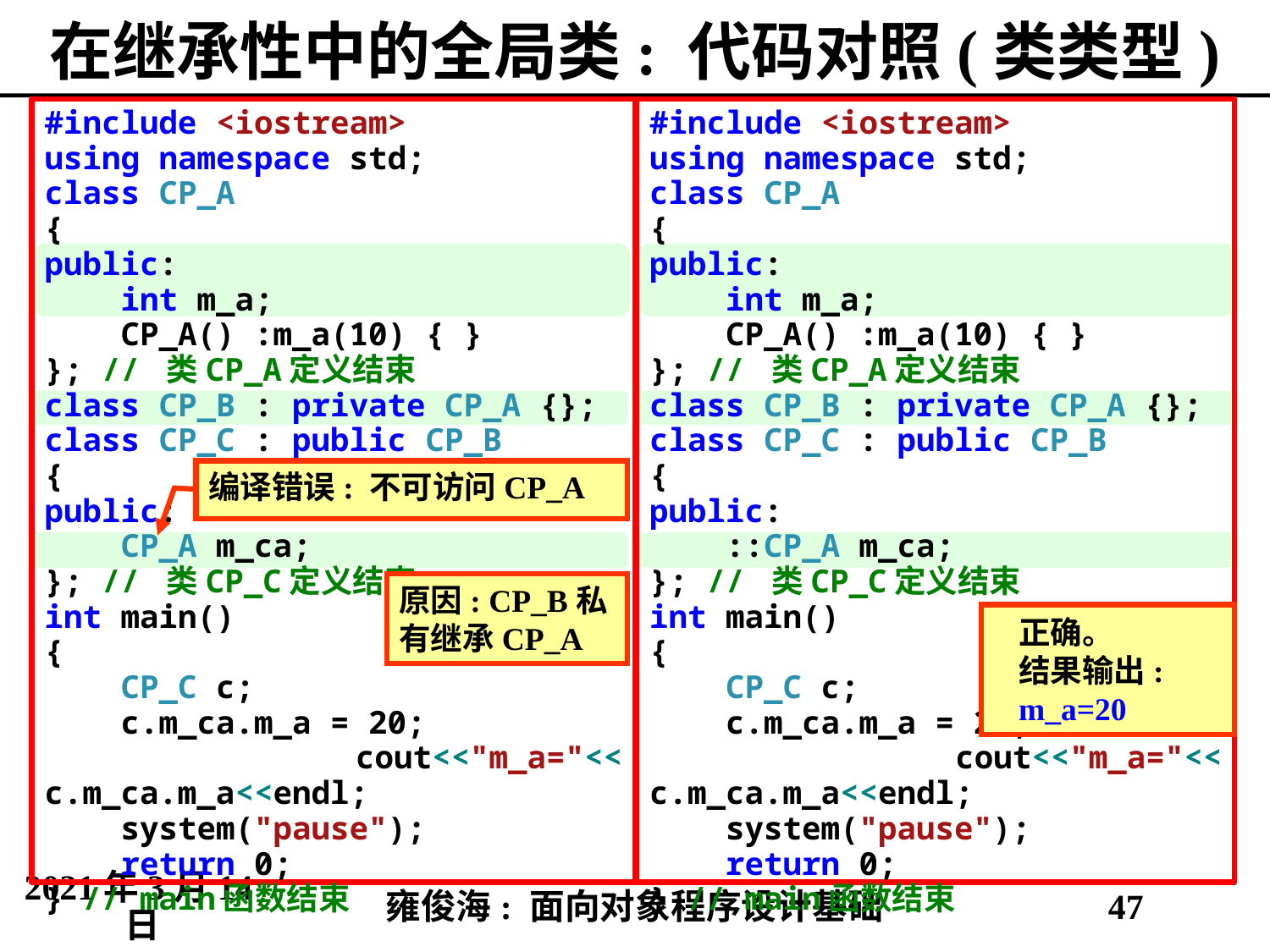

# 在继承性中的全局类: 代码对照(类类型)

#include <iostream>
using namespace std;
class CP_A
{
public:
    int m_a;
    CP_A() :m_a(10) { }
}; // 类CP_A定义结束
class CP_B : private CP_A {};
class CP_C : public CP_B
{
public:
    CP_A m_ca;
}; // 类CP_C定义结束
int main()
{
    CP_C c;
    c.m_ca.m_a = 20;
    cout<<"m_a="<< c.m_ca.m_a<<endl;
    system("pause");
    return 0;
} // main函数结束
#include <iostream>
using namespace std;
class CP_A
{
public:
    int m_a;
    CP_A() :m_a(10) { }
}; // 类CP_A定义结束
class CP_B : private CP_A {};
class CP_C : public CP_B
{
public:
    ::CP_A m_ca;
}; // 类CP_C定义结束
int main()
{
    CP_C c;
    c.m_ca.m_a = 20;
    cout<<"m_a="<< c.m_ca.m_a<<endl;
    system("pause");
    return 0;
} // main函数结束

编译错误: 不可访问CP_A

原因: CP_B私有继承CP_A
正确。
结果输出:
m_a=20
2021年3月14日
雍俊海: 面向对象程序设计基础
47